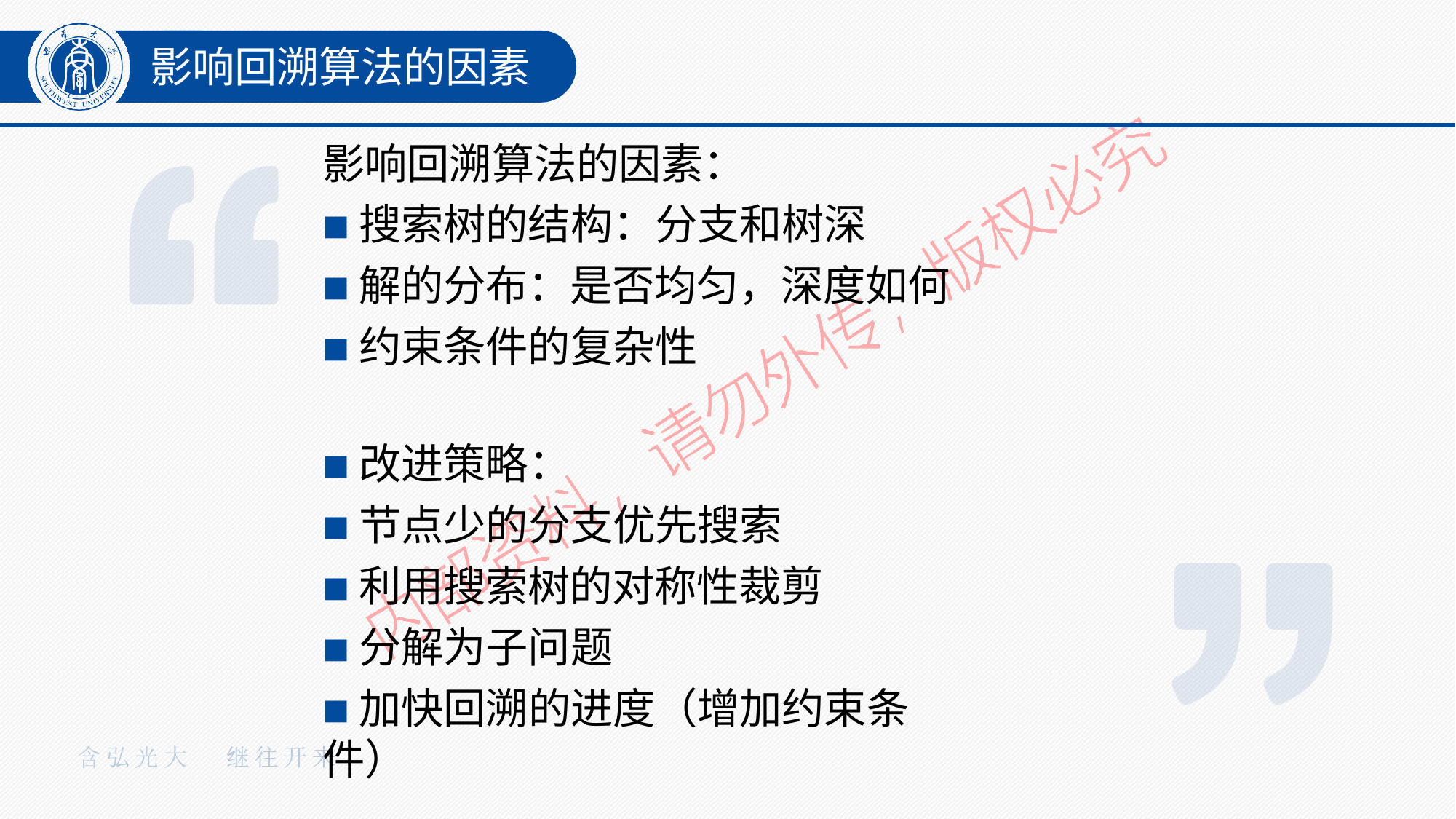

影响回溯算法的因素

影响回溯算法的因素：
◼搜索树的结构：分支和树深
◼解的分布：是否均匀，深度如何
◼约束条件的复杂性

◼改进策略：
◼节点少的分支优先搜索
◼利用搜索树的对称性裁剪
◼分解为子问题
◼加快回溯的进度（增加约束条件）